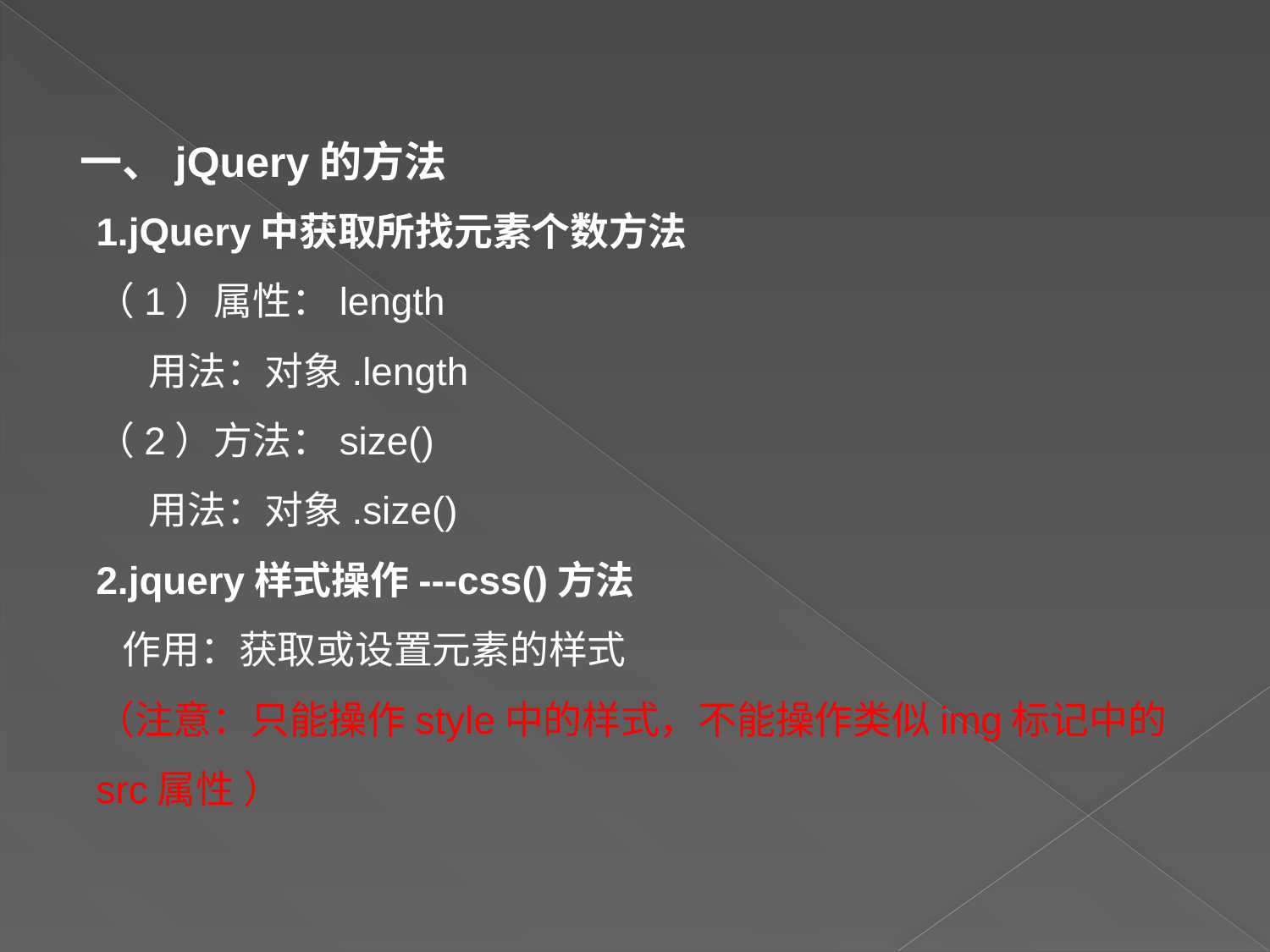

一、jQuery的方法
1.jQuery中获取所找元素个数方法
（1）属性：length
     用法：对象.length
（2）方法：size()
     用法：对象.size()
2.jquery样式操作---css()方法
  作用：获取或设置元素的样式
（注意：只能操作style中的样式，不能操作类似img标记中的src属性 ）